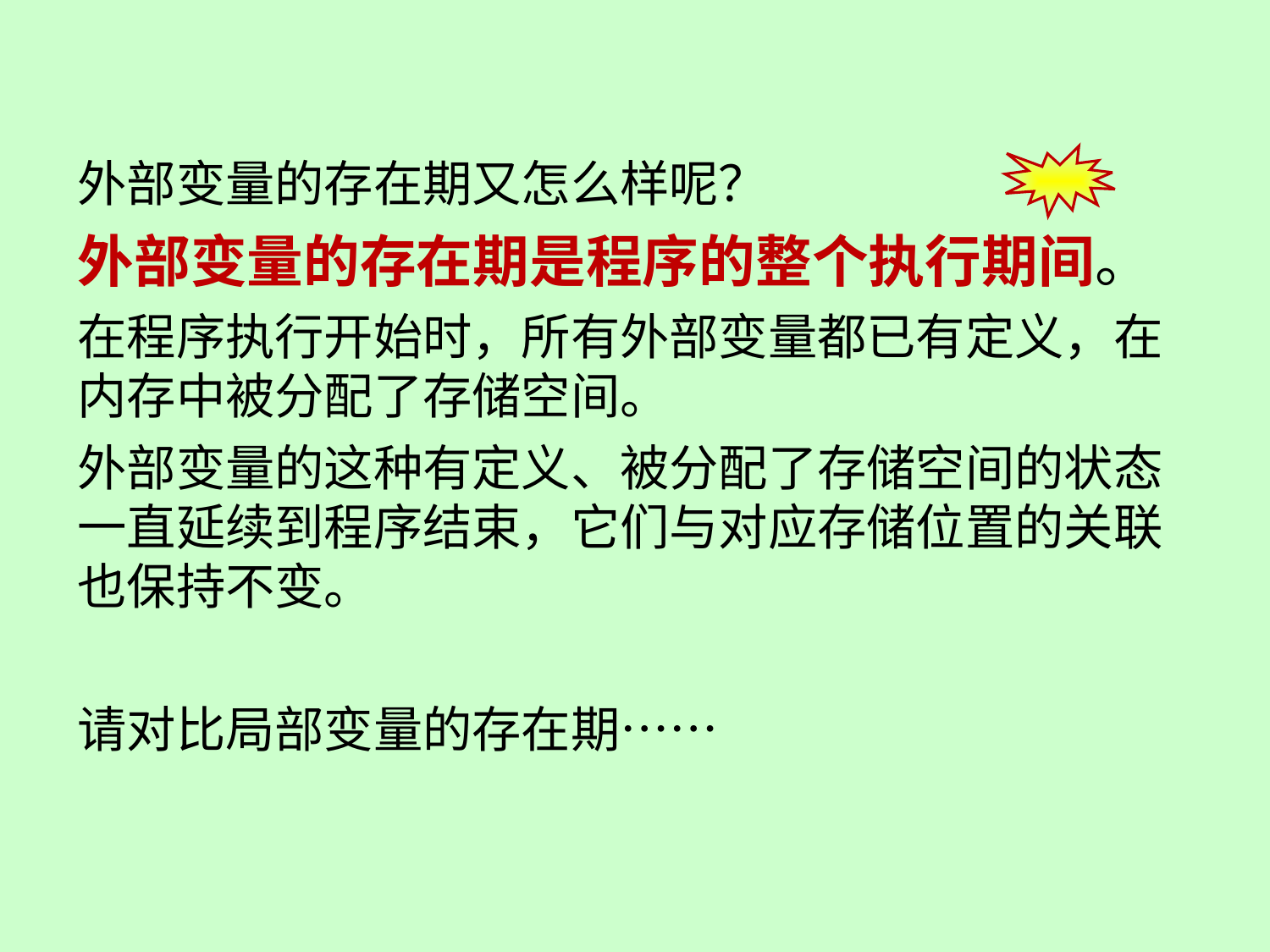

外部变量的存在期又怎么样呢？
外部变量的存在期是程序的整个执行期间。
在程序执行开始时，所有外部变量都已有定义，在内存中被分配了存储空间。
外部变量的这种有定义、被分配了存储空间的状态一直延续到程序结束，它们与对应存储位置的关联也保持不变。

请对比局部变量的存在期……

10